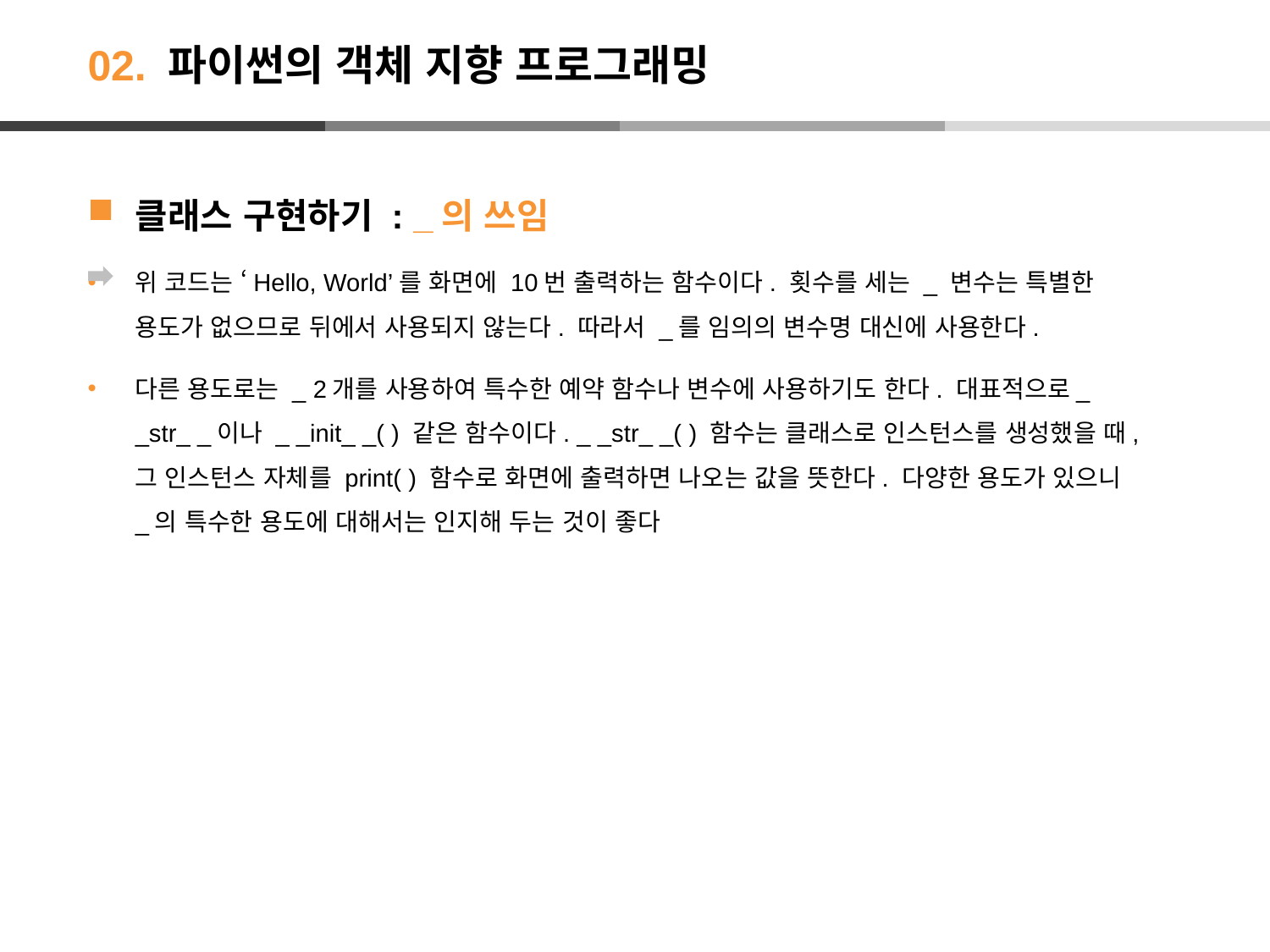

# 02. 파이썬의 객체 지향 프로그래밍
클래스 구현하기 : _의 쓰임
위 코드는 ‘Hello, World’를 화면에 10번 출력하는 함수이다. 횟수를 세는 _ 변수는 특별한 용도가 없으므로 뒤에서 사용되지 않는다. 따라서 _를 임의의 변수명 대신에 사용한다.
다른 용도로는 _ 2개를 사용하여 특수한 예약 함수나 변수에 사용하기도 한다. 대표적으로_ _str_ _이나 _ _init_ _( ) 같은 함수이다. _ _str_ _( ) 함수는 클래스로 인스턴스를 생성했을 때, 그 인스턴스 자체를 print( ) 함수로 화면에 출력하면 나오는 값을 뜻한다. 다양한 용도가 있으니 _의 특수한 용도에 대해서는 인지해 두는 것이 좋다